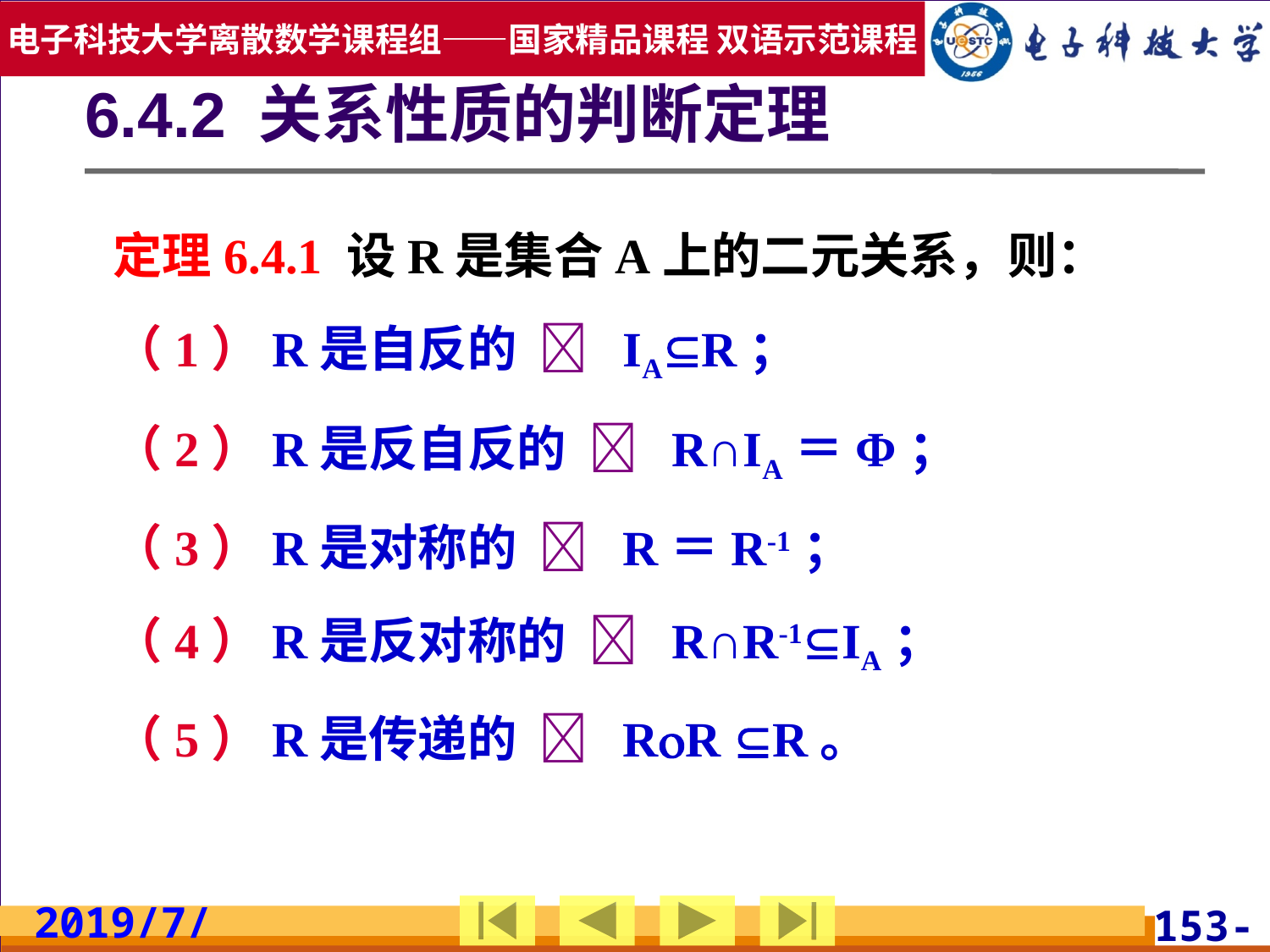

# 6.4.2 关系性质的判断定理
定理6.4.1 设R是集合A上的二元关系，则：
（1）R是自反的  ⇔  IA⊆R；
（2）R是反自反的  ⇔  R∩IA＝Φ；
（3）R是对称的  ⇔  R＝R-1；
（4）R是反对称的  ⇔  R∩R-1⊆IA；
（5）R是传递的  ⇔  RοR ⊆R。
2019/7/3